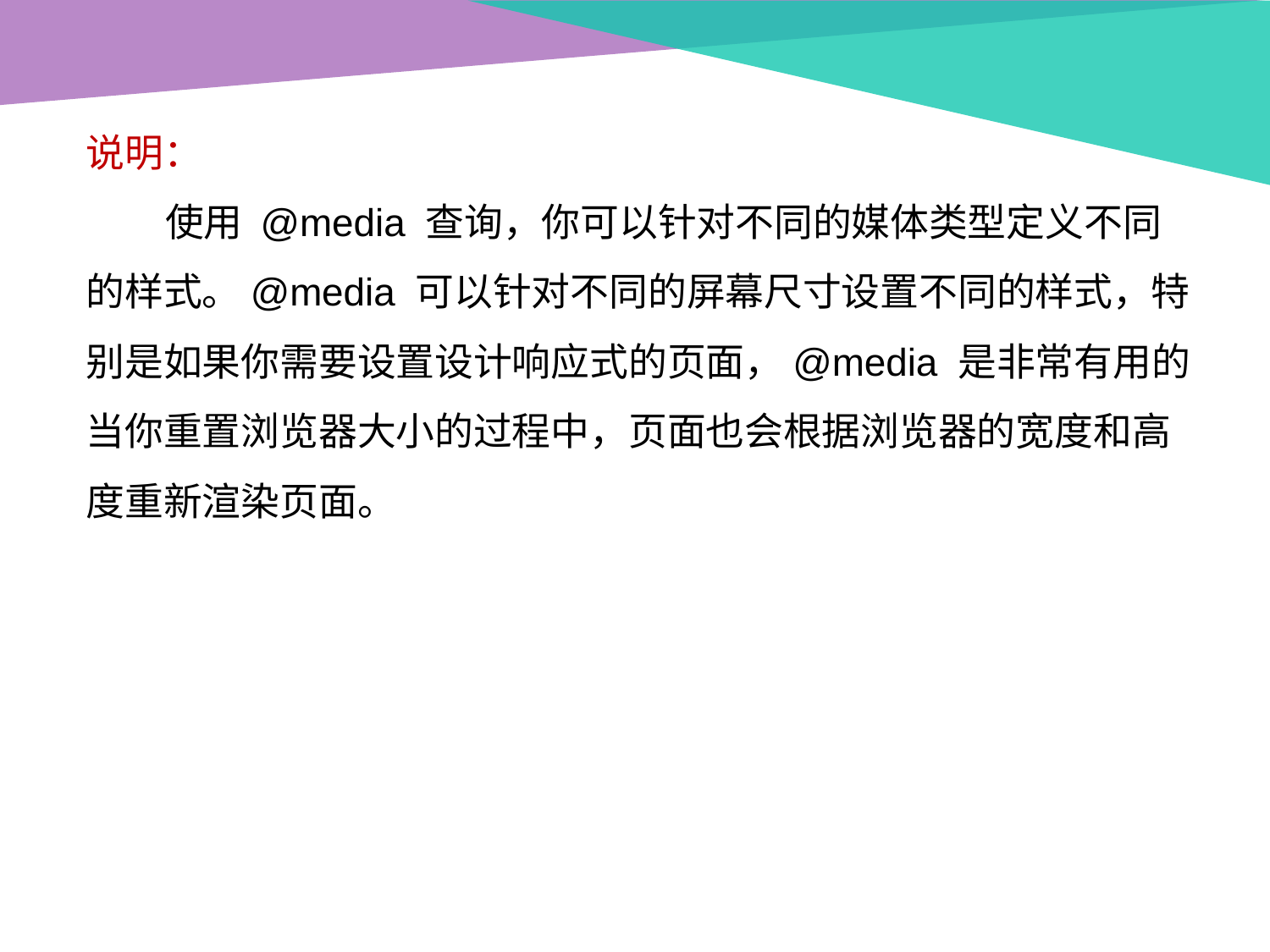

说明：
        使用 @media 查询，你可以针对不同的媒体类型定义不同的样式。@media 可以针对不同的屏幕尺寸设置不同的样式，特别是如果你需要设置设计响应式的页面，@media 是非常有用的
当你重置浏览器大小的过程中，页面也会根据浏览器的宽度和高度重新渲染页面。